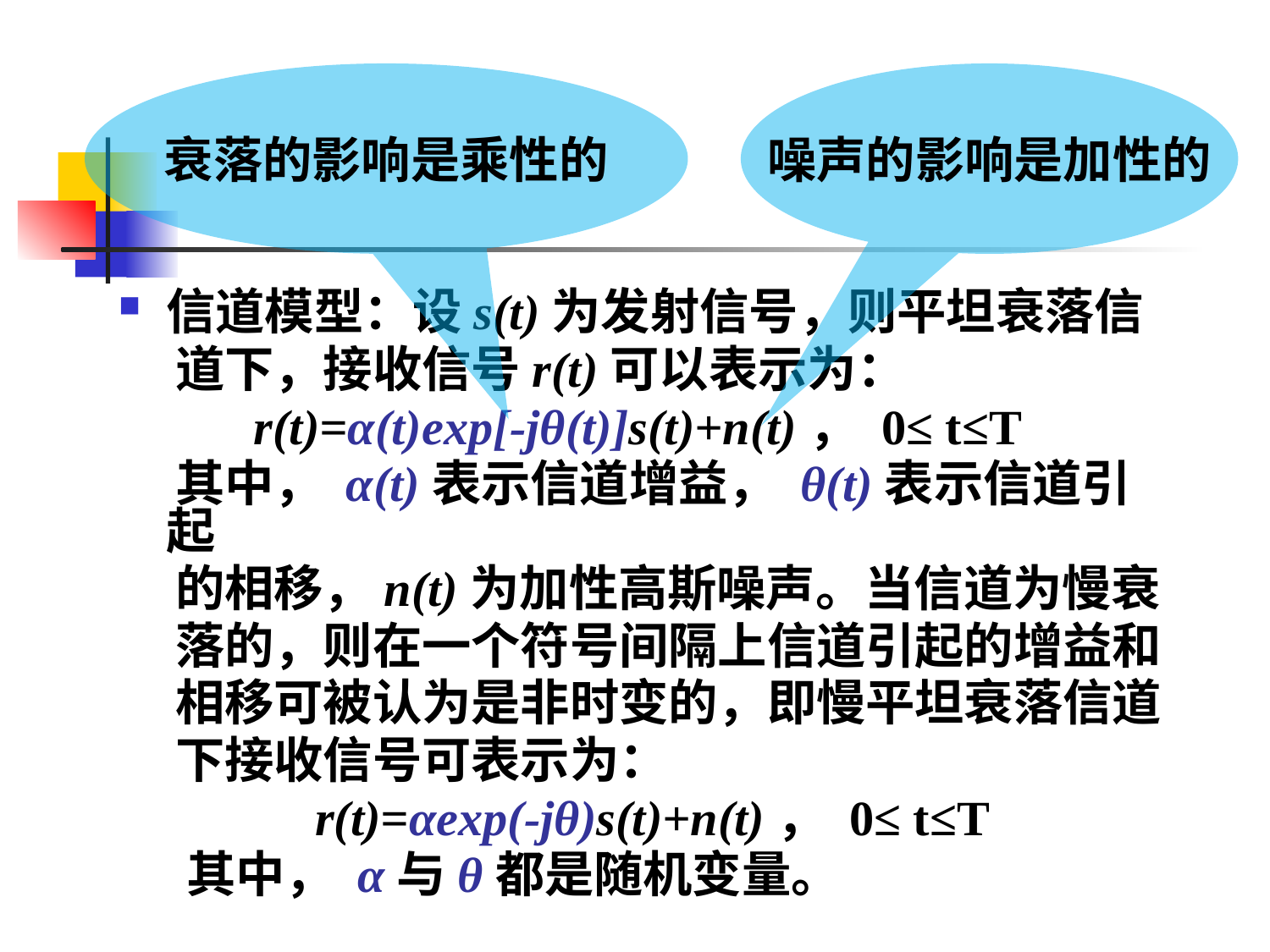

#
衰落的影响是乘性的
噪声的影响是加性的
信道模型：设s(t)为发射信号，则平坦衰落信
    道下，接收信号r(t)可以表示为：
           r(t)=α(t)exp[-jθ(t)]s(t)+n(t)， 0≤ t≤T
    其中， α(t)表示信道增益， θ(t)表示信道引起
    的相移，n(t)为加性高斯噪声。当信道为慢衰
    落的，则在一个符号间隔上信道引起的增益和
    相移可被认为是非时变的，即慢平坦衰落信道
    下接收信号可表示为：
                r(t)=αexp(-jθ)s(t)+n(t)， 0≤ t≤T
     其中， α与θ都是随机变量。